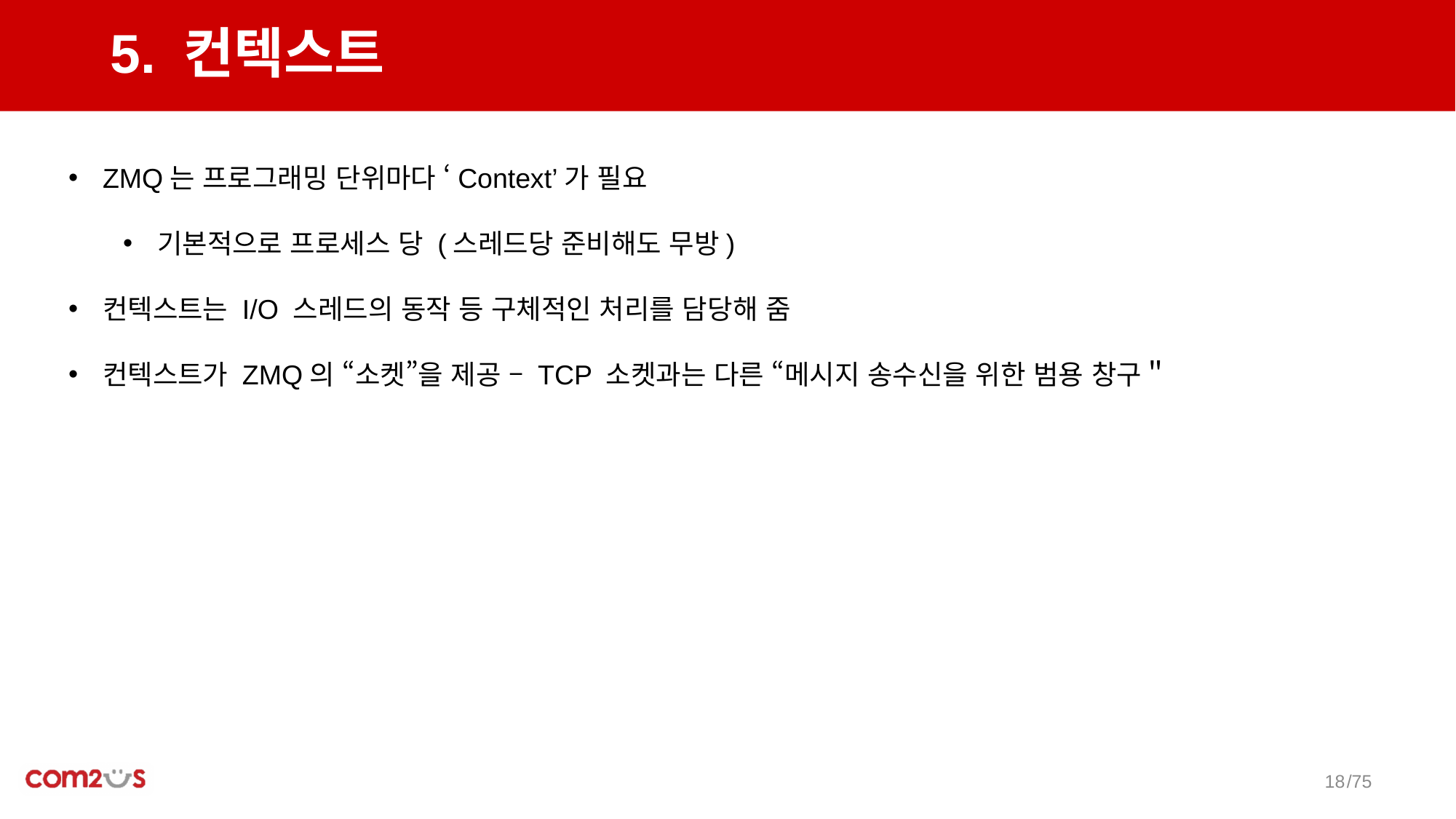

# 5. 컨텍스트
ZMQ는 프로그래밍 단위마다 ‘Context’가 필요

기본적으로 프로세스 당 (스레드당 준비해도 무방)

컨텍스트는 I/O 스레드의 동작 등 구체적인 처리를 담당해 줌

컨텍스트가 ZMQ의 “소켓”을 제공 – TCP 소켓과는 다른 “메시지 송수신을 위한 범용 창구＂

18